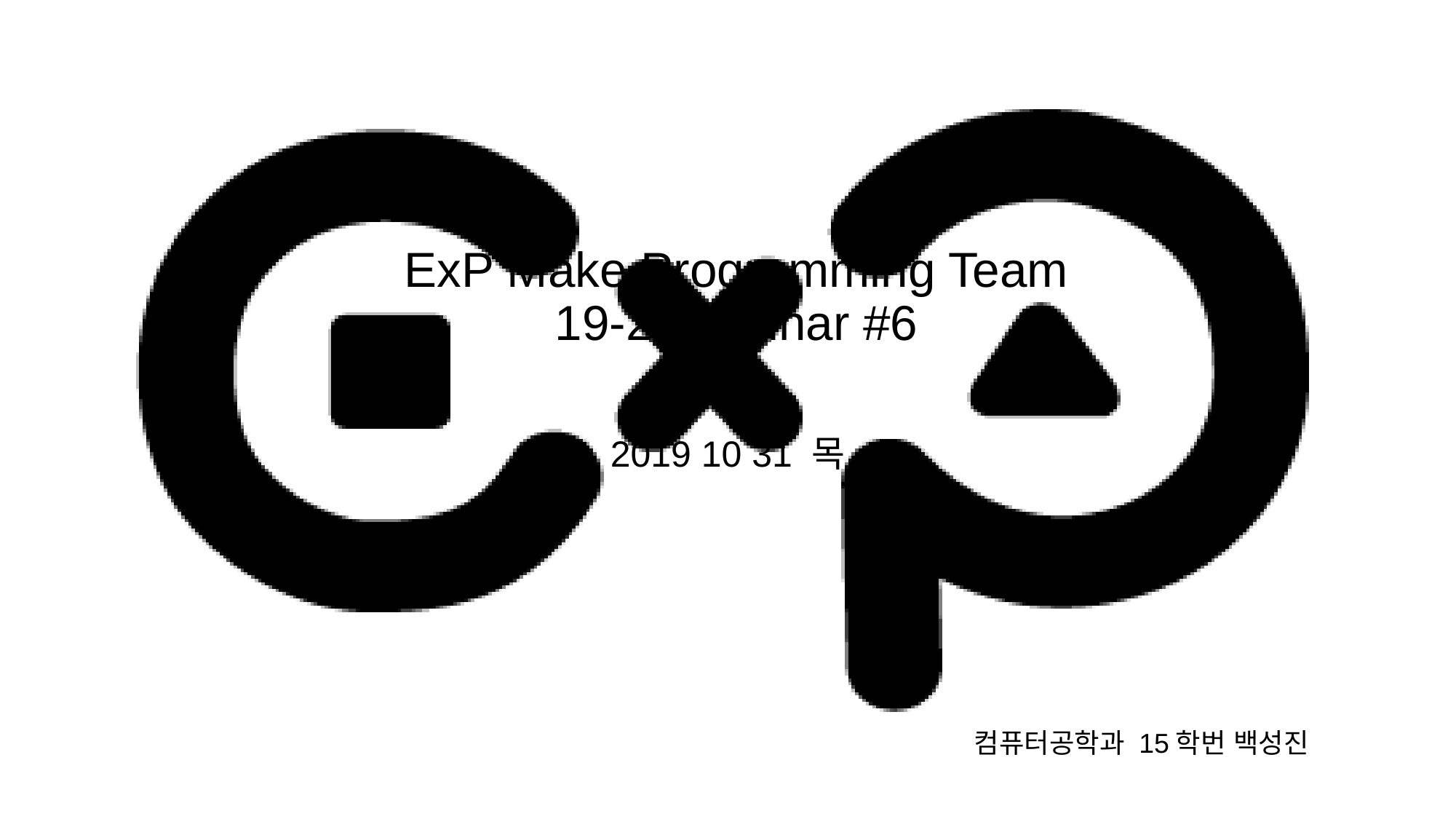

# ExP Make Programming Team 19-2 Seminar #6
2019 10 31 목
컴퓨터공학과 15학번 백성진